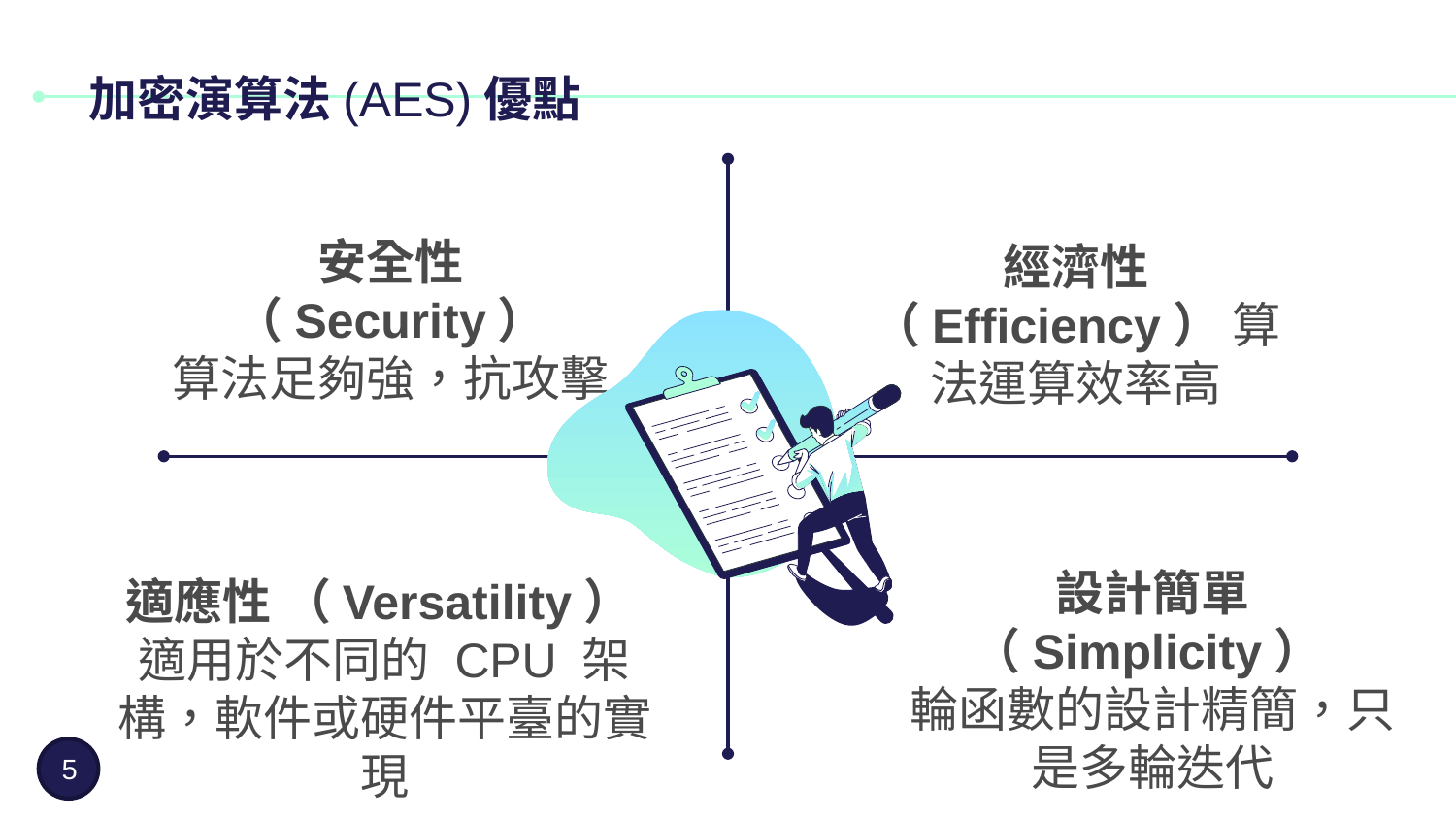

# 加密演算法(AES)優點
安全性（Security）
算法足夠強，抗攻擊
經濟性（Efficiency） 算法運算效率高

設計簡單（Simplicity）
輪函數的設計精簡，只是多輪迭代
適應性 （Versatility）
適用於不同的 CPU 架構，軟件或硬件平臺的實現
5